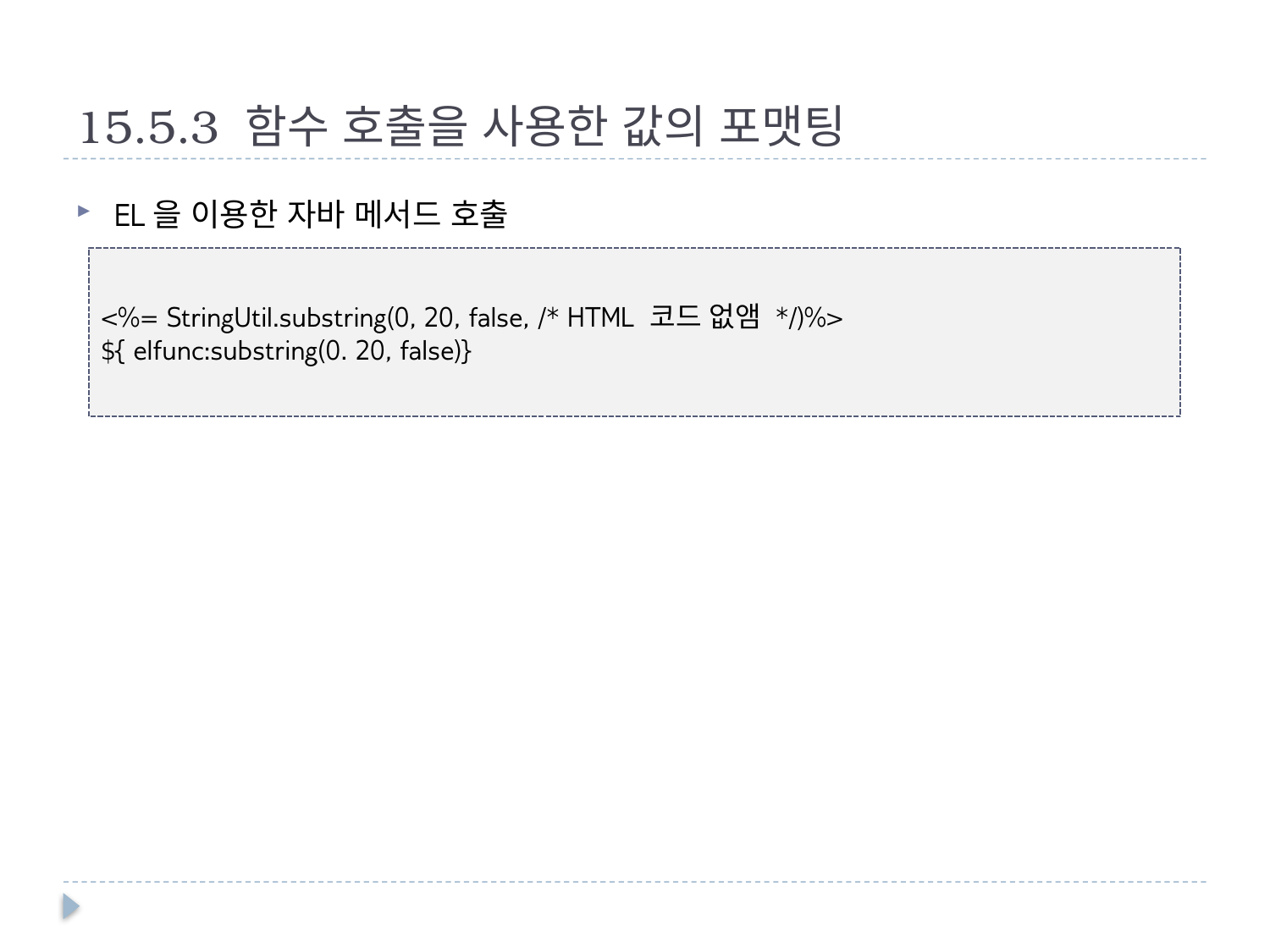

# 15.5.3 함수 호출을 사용한 값의 포맷팅
EL을 이용한 자바 메서드 호출

<%= StringUtil.substring(0, 20, false, /* HTML 코드 없앰 */)%>
${ elfunc:substring(0. 20, false)}